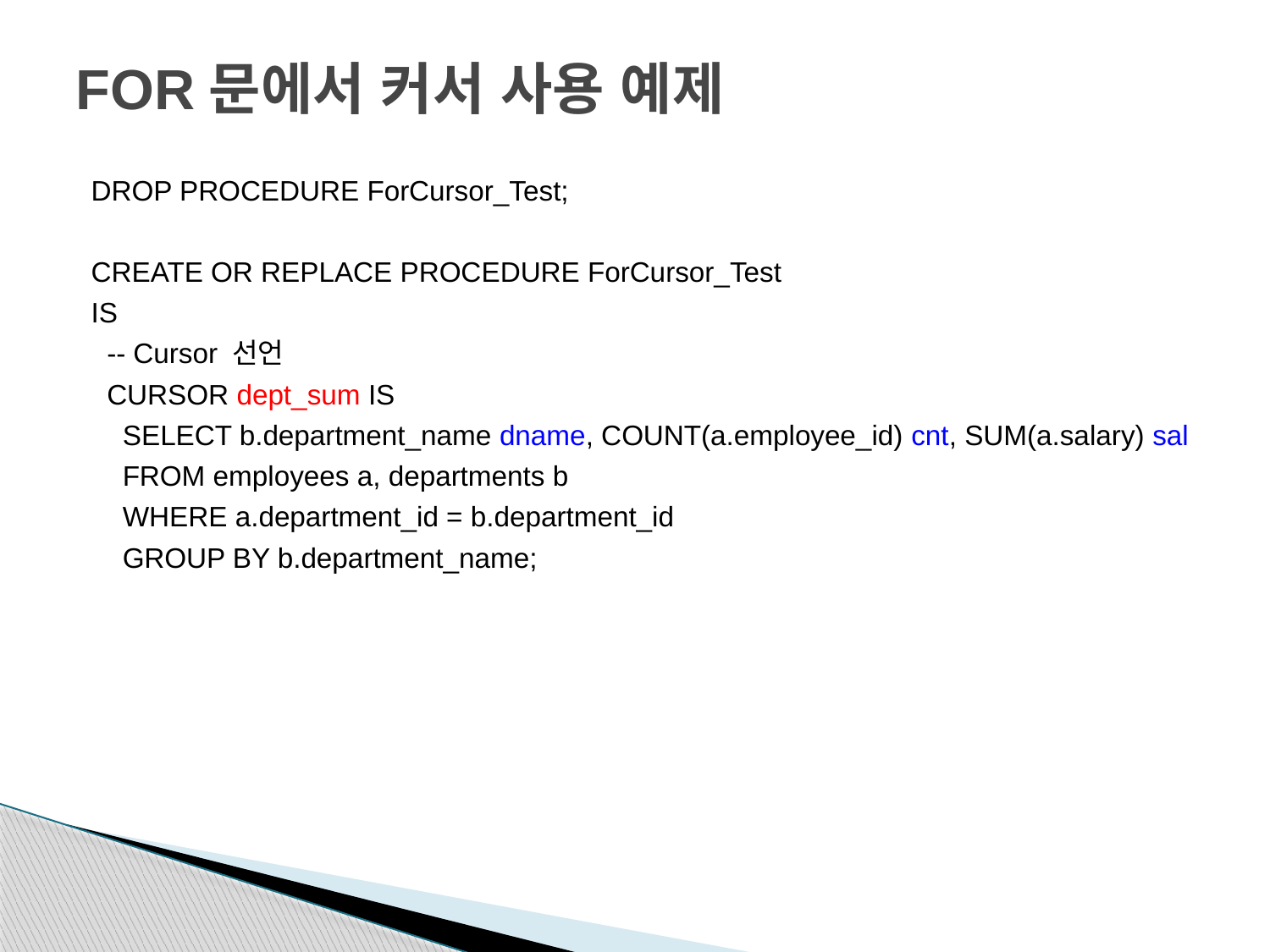

# FOR문에서 커서 사용 예제
DROP PROCEDURE ForCursor_Test;

CREATE OR REPLACE PROCEDURE ForCursor_Test
IS
  -- Cursor 선언
  CURSOR dept_sum IS
    SELECT b.department_name dname, COUNT(a.employee_id) cnt, SUM(a.salary) sal
    FROM employees a, departments b
    WHERE a.department_id = b.department_id
    GROUP BY b.department_name;